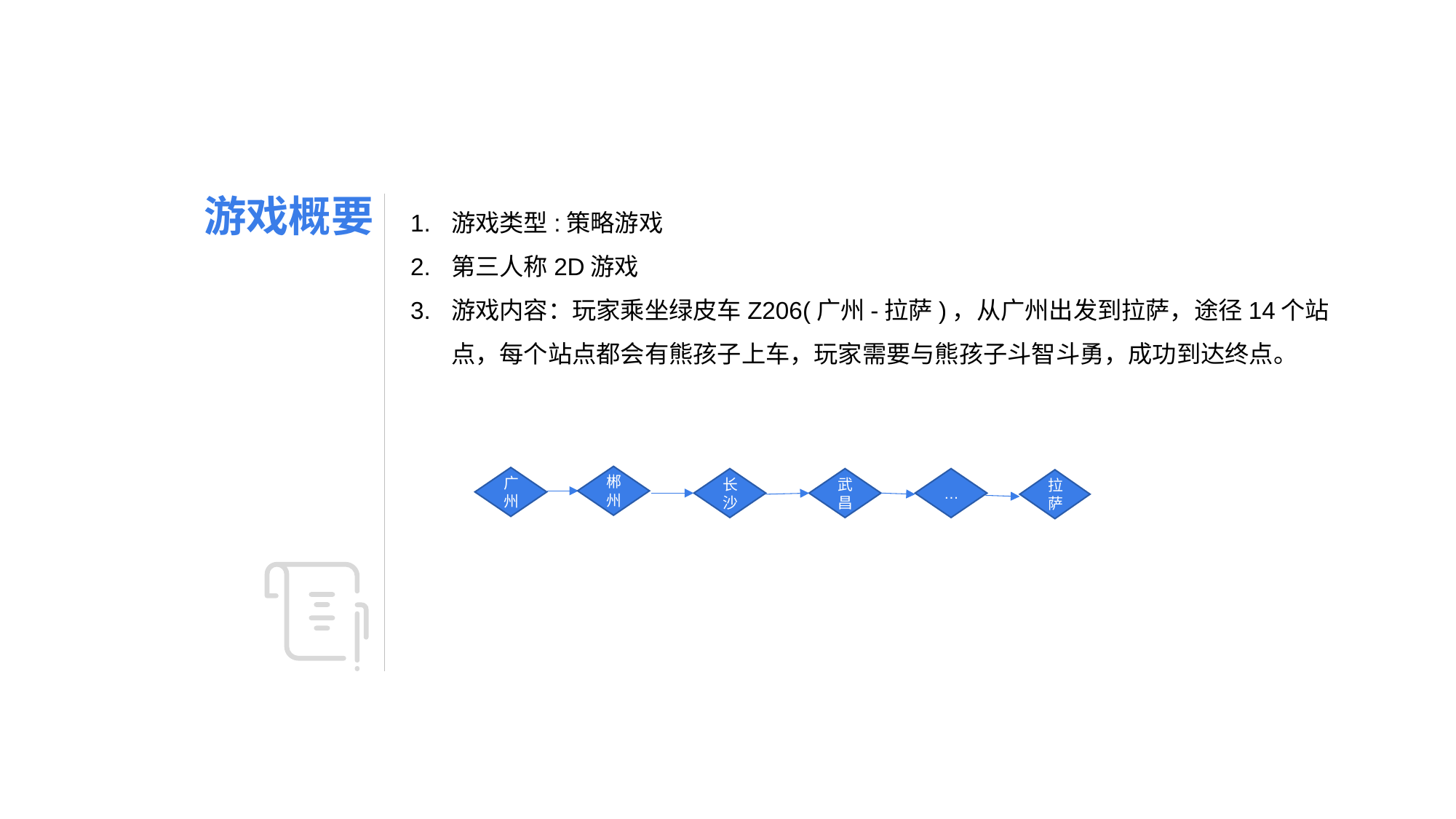

游戏概要
游戏类型:策略游戏
第三人称2D游戏
游戏内容：玩家乘坐绿皮车Z206(广州-拉萨)，从广州出发到拉萨，途径14个站点，每个站点都会有熊孩子上车，玩家需要与熊孩子斗智斗勇，成功到达终点。

郴州
广州
长沙
武昌
…
拉萨